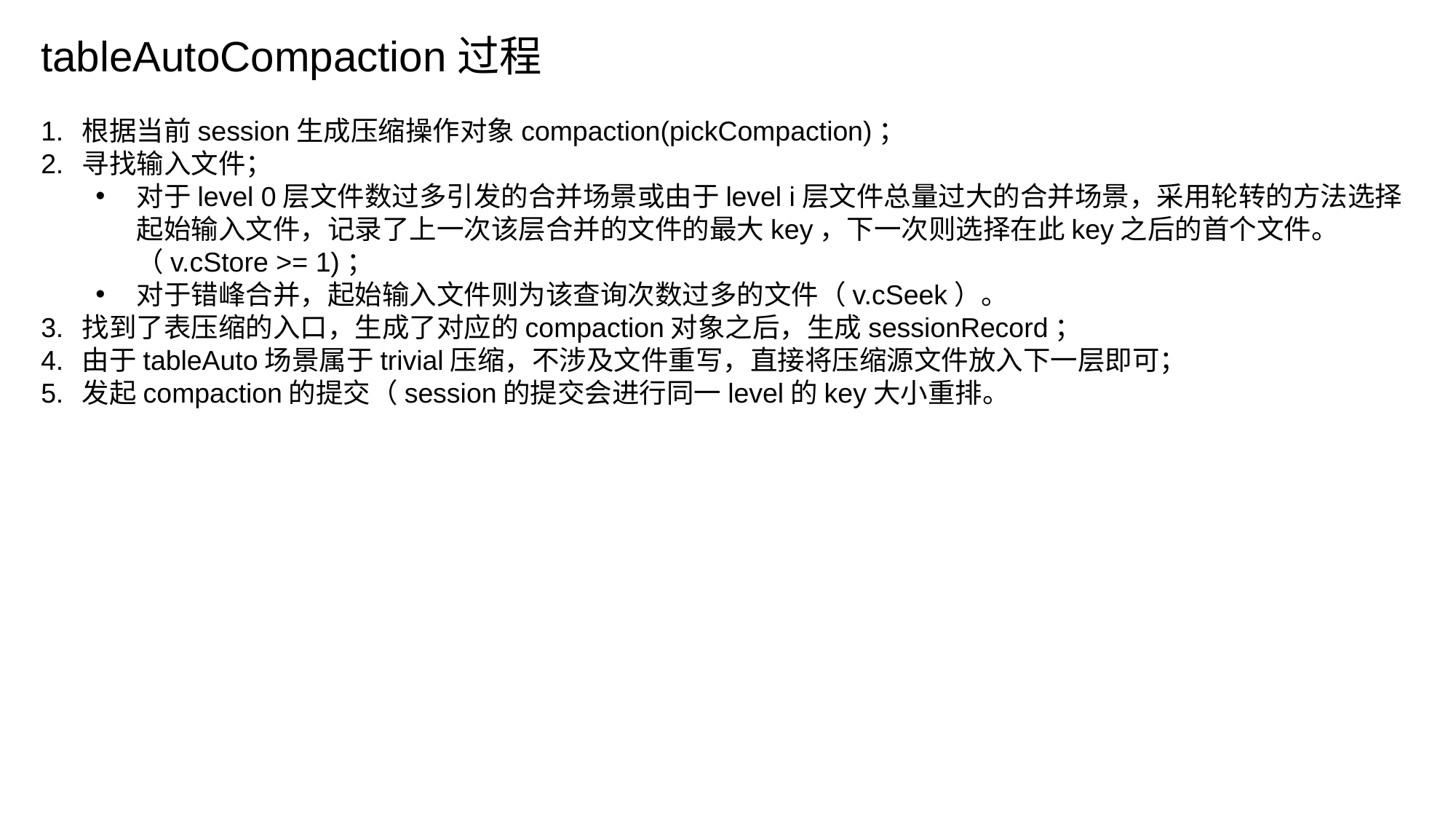

tableAutoCompaction过程
根据当前session生成压缩操作对象compaction(pickCompaction)；
寻找输入文件；
对于level 0层文件数过多引发的合并场景或由于level i层文件总量过大的合并场景，采用轮转的方法选择起始输入文件，记录了上一次该层合并的文件的最大key，下一次则选择在此key之后的首个文件。（v.cStore >= 1)；
对于错峰合并，起始输入文件则为该查询次数过多的文件（v.cSeek）。
找到了表压缩的入口，生成了对应的compaction对象之后，生成sessionRecord；
由于tableAuto场景属于trivial压缩，不涉及文件重写，直接将压缩源文件放入下一层即可；
发起compaction的提交（session的提交会进行同一level的key大小重排。